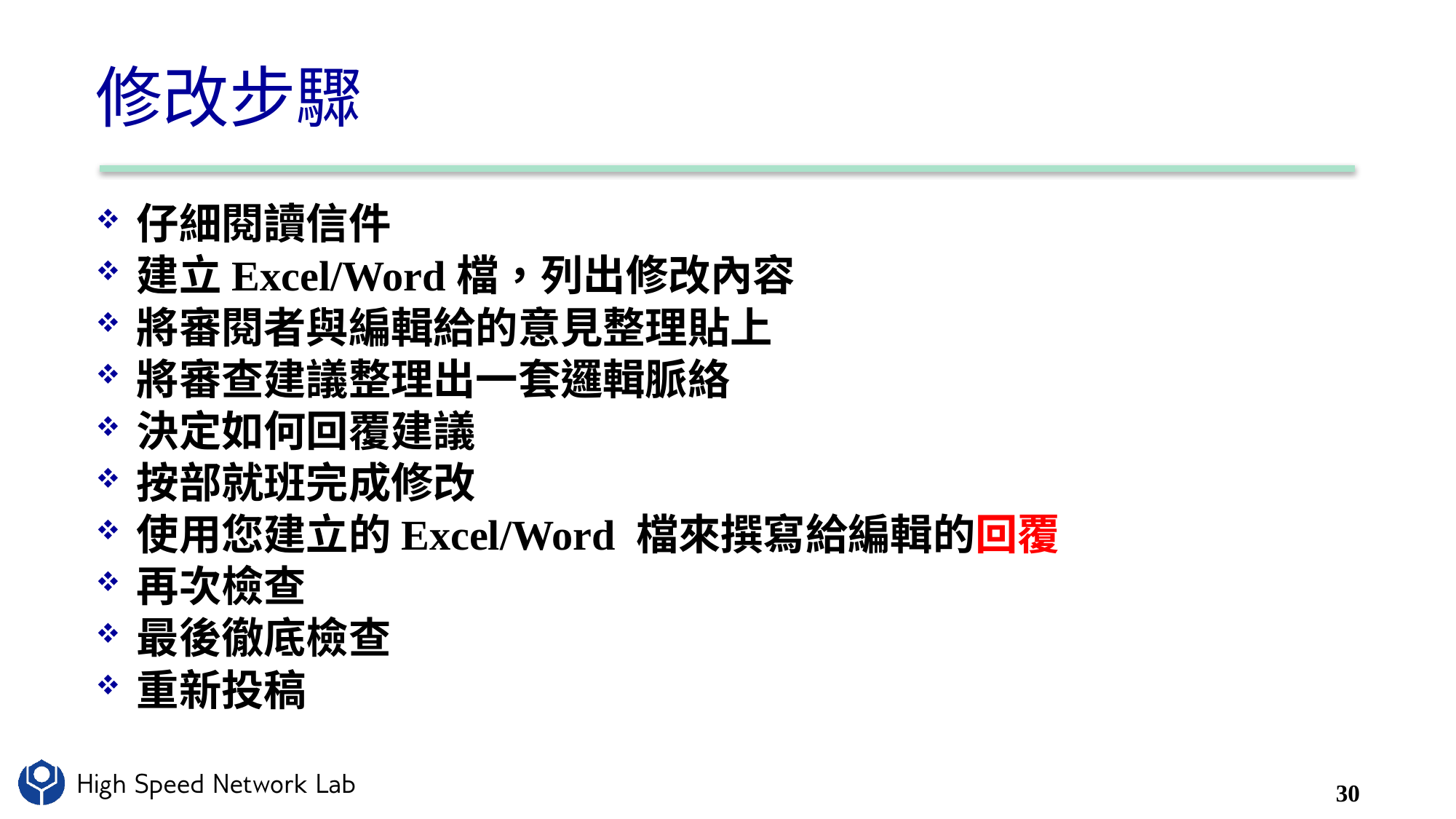

# 修改步驟
仔細閱讀信件
建立Excel/Word檔，列出修改內容
將審閱者與編輯給的意見整理貼上
將審查建議整理出一套邏輯脈絡
決定如何回覆建議
按部就班完成修改
使用您建立的Excel/Word 檔來撰寫給編輯的回覆
再次檢查
最後徹底檢查
重新投稿
30